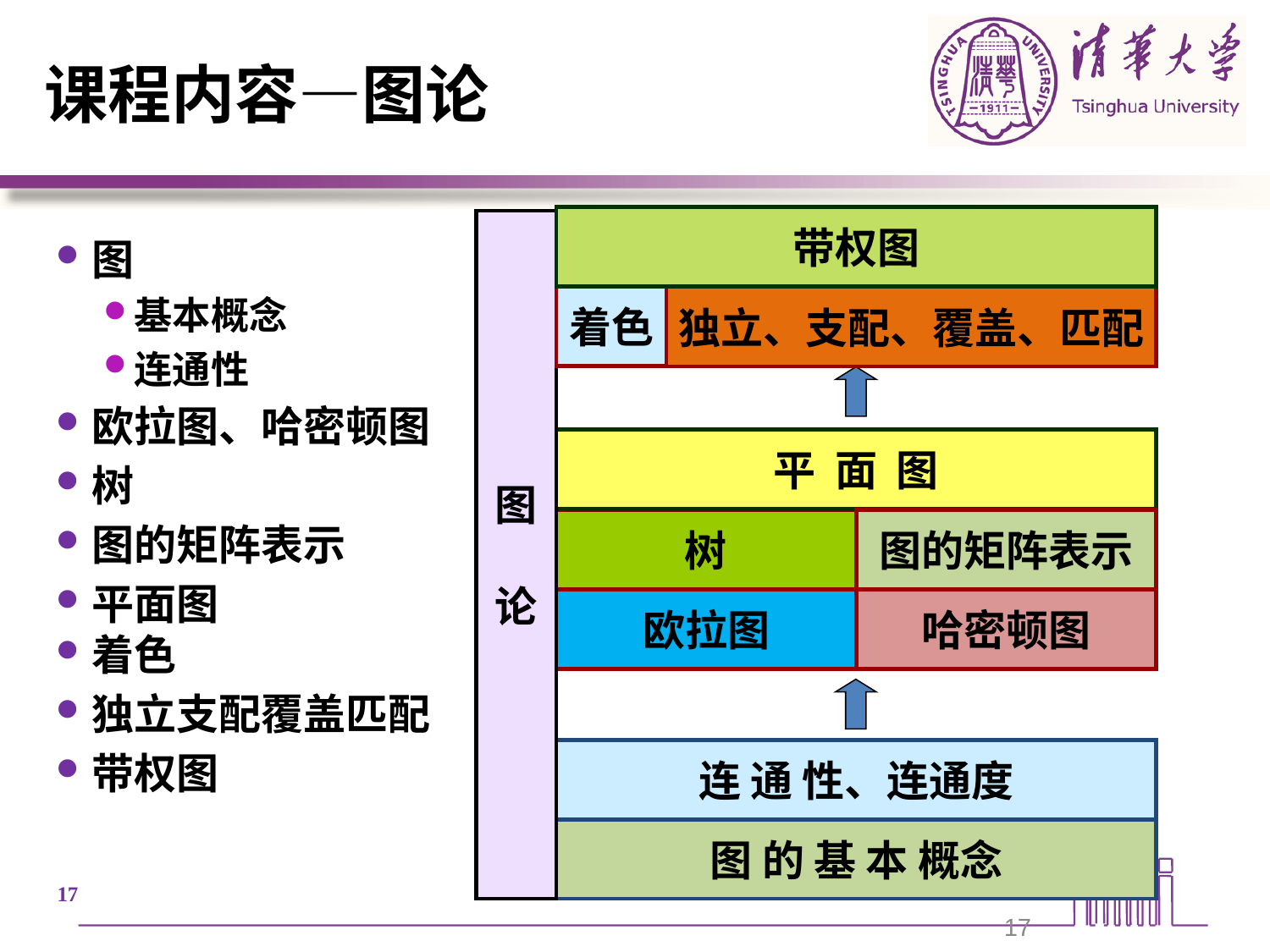

# 课程内容—图论
带权图
图

论
图
基本概念
连通性
欧拉图、哈密顿图
树
图的矩阵表示
平面图
着色
独立支配覆盖匹配
带权图

着色
独立、支配、覆盖、匹配

平  面  图
树
图的矩阵表示
欧拉图
哈密顿图

连 通 性、连通度
图 的 基 本 概念
17